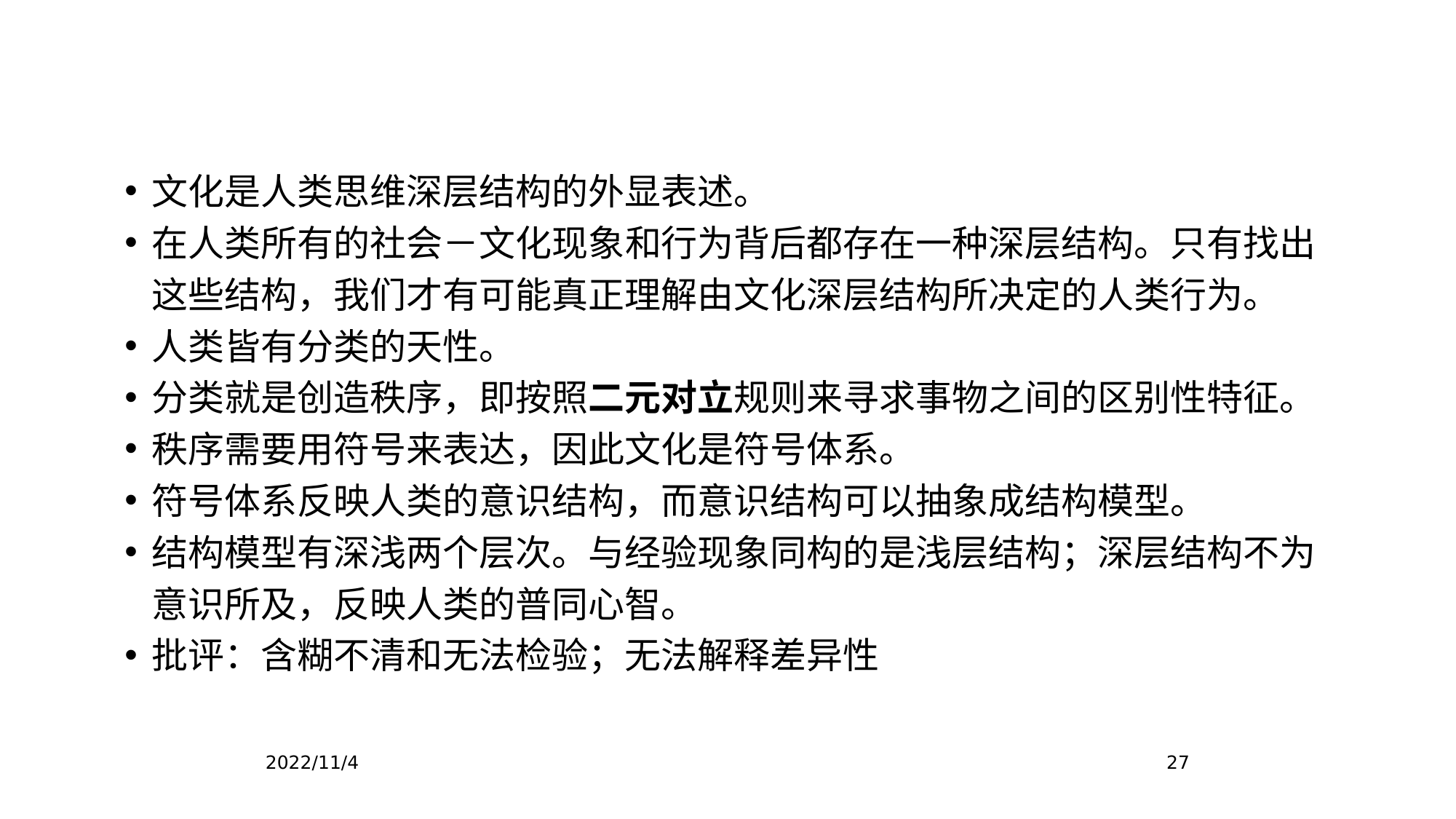

文化是人类思维深层结构的外显表述。
在人类所有的社会－文化现象和行为背后都存在一种深层结构。只有找出这些结构，我们才有可能真正理解由文化深层结构所决定的人类行为。
人类皆有分类的天性。
分类就是创造秩序，即按照二元对立规则来寻求事物之间的区别性特征。
秩序需要用符号来表达，因此文化是符号体系。
符号体系反映人类的意识结构，而意识结构可以抽象成结构模型。
结构模型有深浅两个层次。与经验现象同构的是浅层结构；深层结构不为意识所及，反映人类的普同心智。
批评：含糊不清和无法检验；无法解释差异性
2022/11/4
27